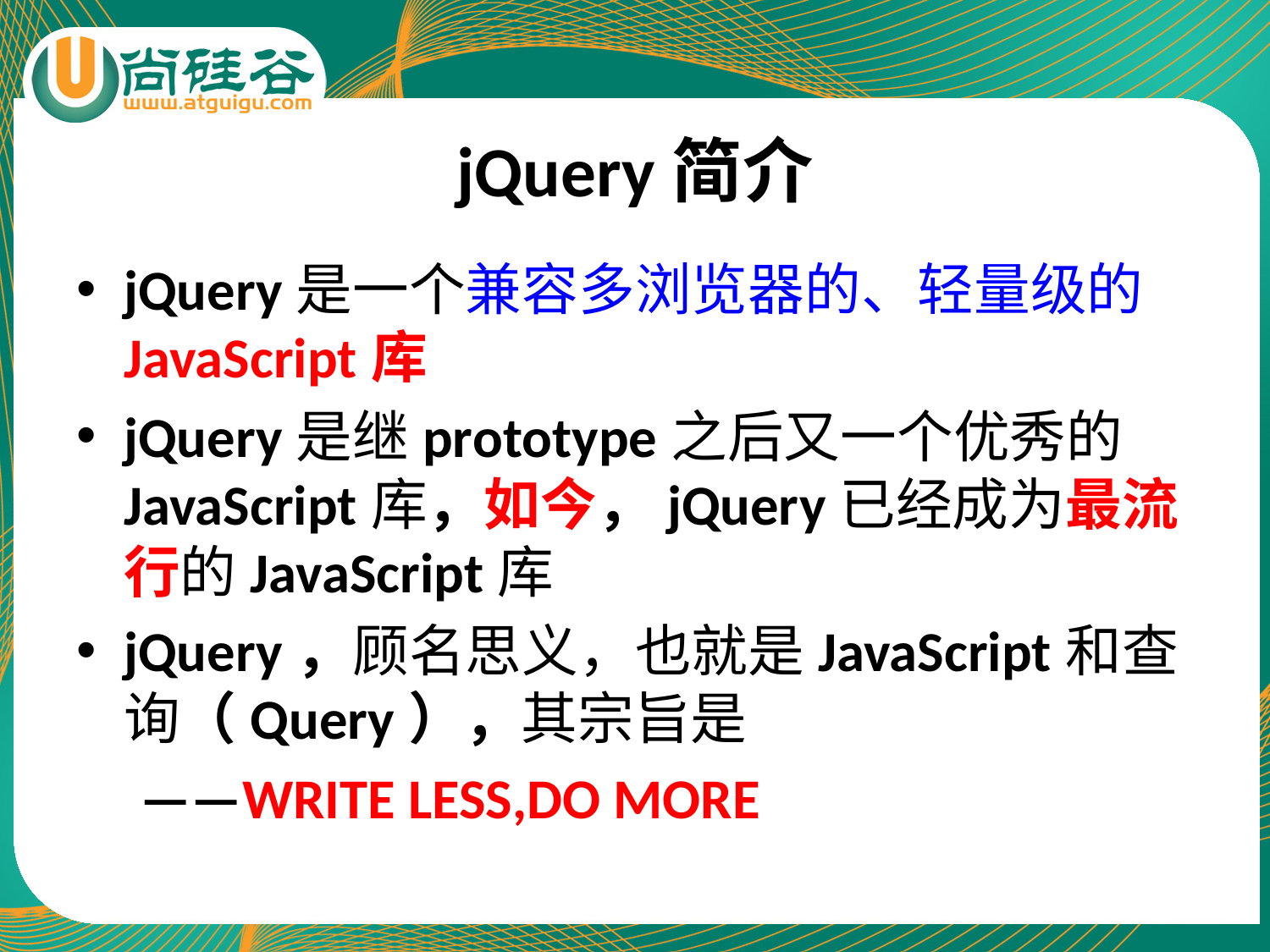

# jQuery简介
jQuery是一个兼容多浏览器的、轻量级的JavaScript库
jQuery是继prototype之后又一个优秀的JavaScript库，如今，jQuery已经成为最流行的JavaScript库
jQuery，顾名思义，也就是JavaScript和查询（Query），其宗旨是
     ——WRITE LESS,DO MORE